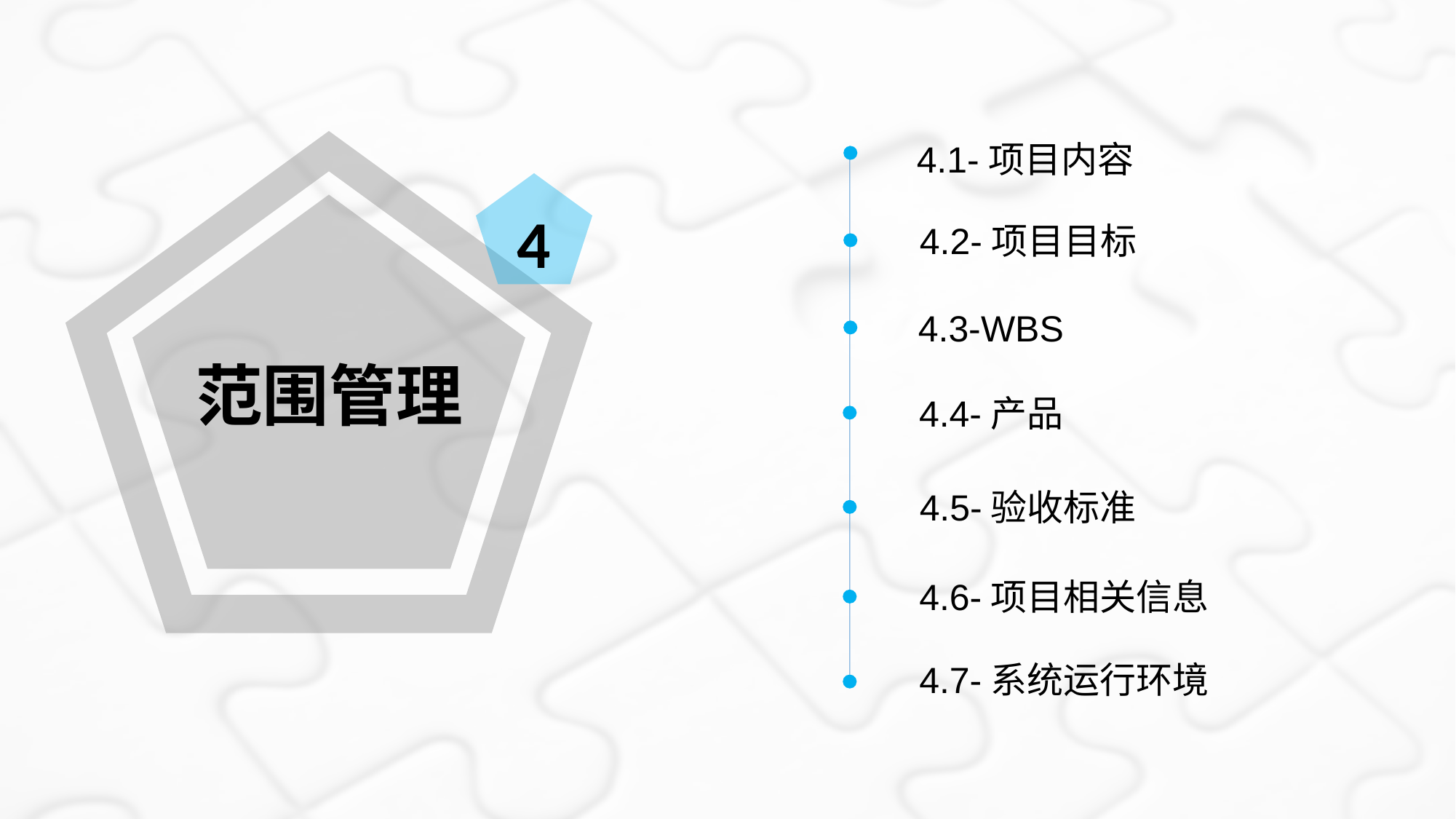

4.1-项目内容

4

4.2-项目目标

4.3-WBS

范围管理
4.4-产品

4.5-验收标准

4.6-项目相关信息

4.7-系统运行环境